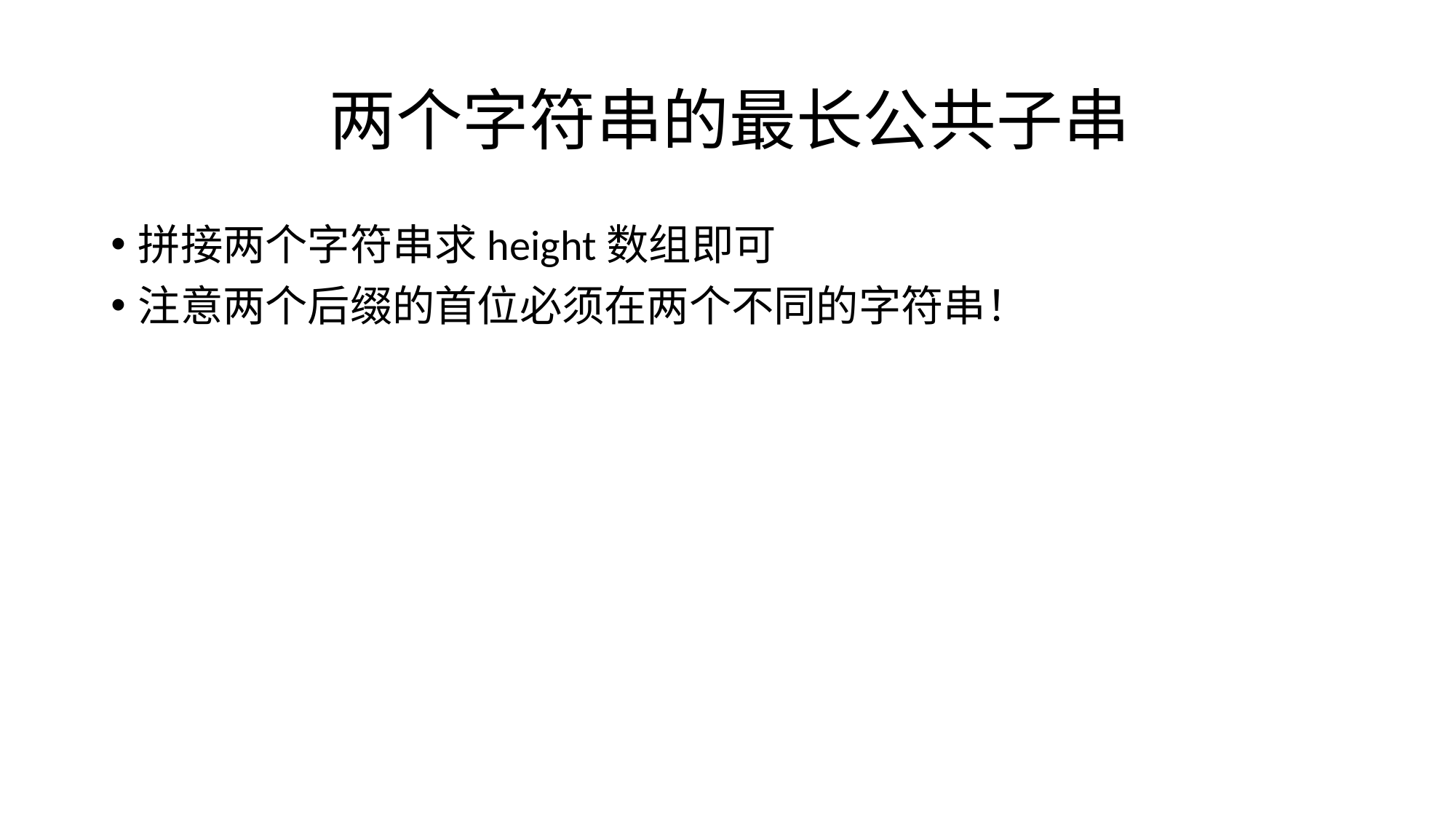

# 两个字符串的最长公共子串
拼接两个字符串求height数组即可
注意两个后缀的首位必须在两个不同的字符串！